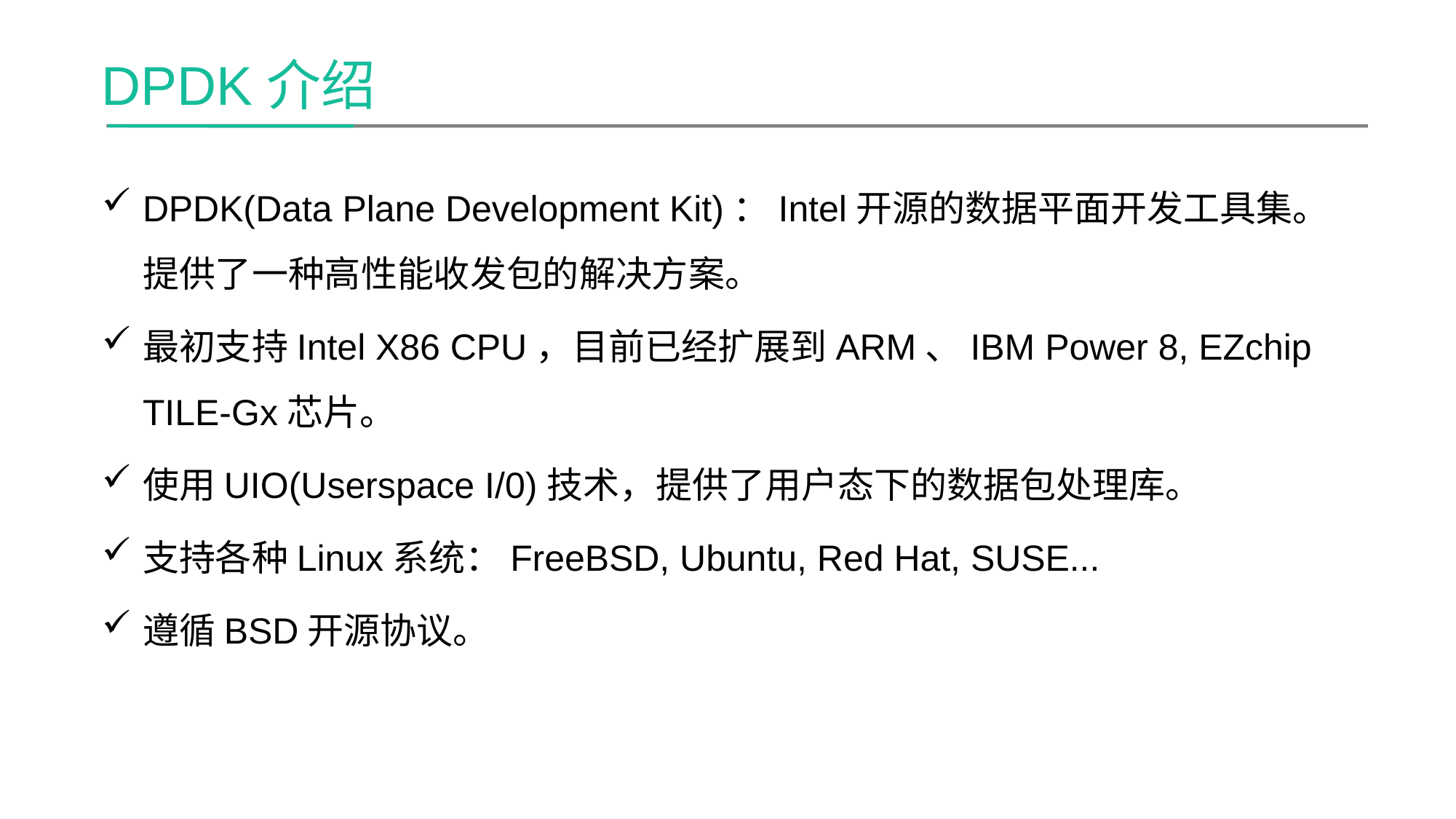

# DPDK介绍
DPDK(Data Plane Development Kit)：Intel开源的数据平面开发工具集。提供了一种高性能收发包的解决方案。
最初支持Intel X86 CPU，目前已经扩展到ARM、IBM Power 8, EZchip TILE-Gx芯片。
使用UIO(Userspace I/0)技术，提供了用户态下的数据包处理库。
支持各种Linux系统：FreeBSD, Ubuntu, Red Hat, SUSE...
遵循BSD开源协议。